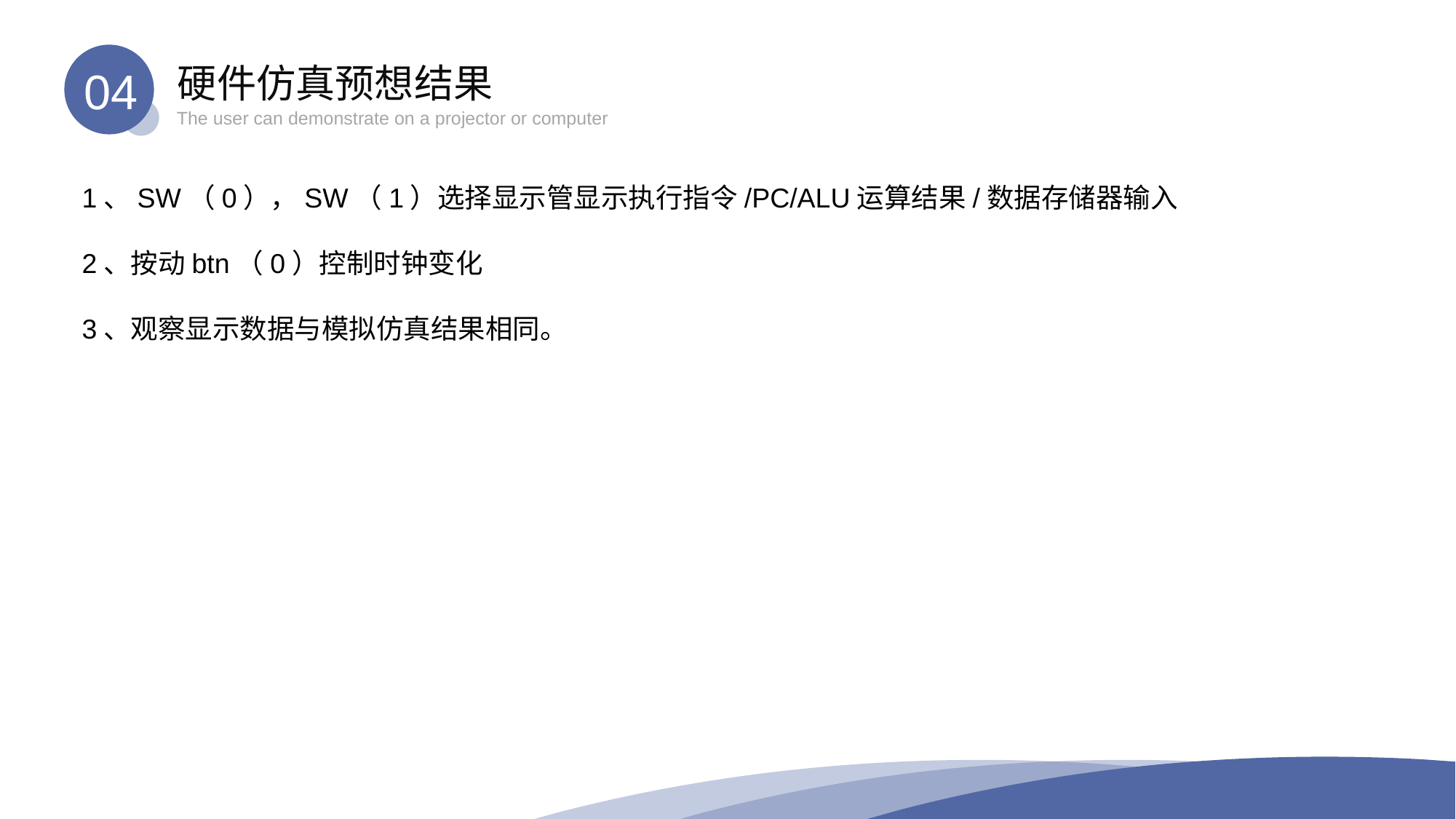

04
硬件仿真预想结果
The user can demonstrate on a projector or computer
1、SW（0），SW（1）选择显示管显示执行指令/PC/ALU运算结果/数据存储器输入

2、按动btn（0）控制时钟变化

3、观察显示数据与模拟仿真结果相同。